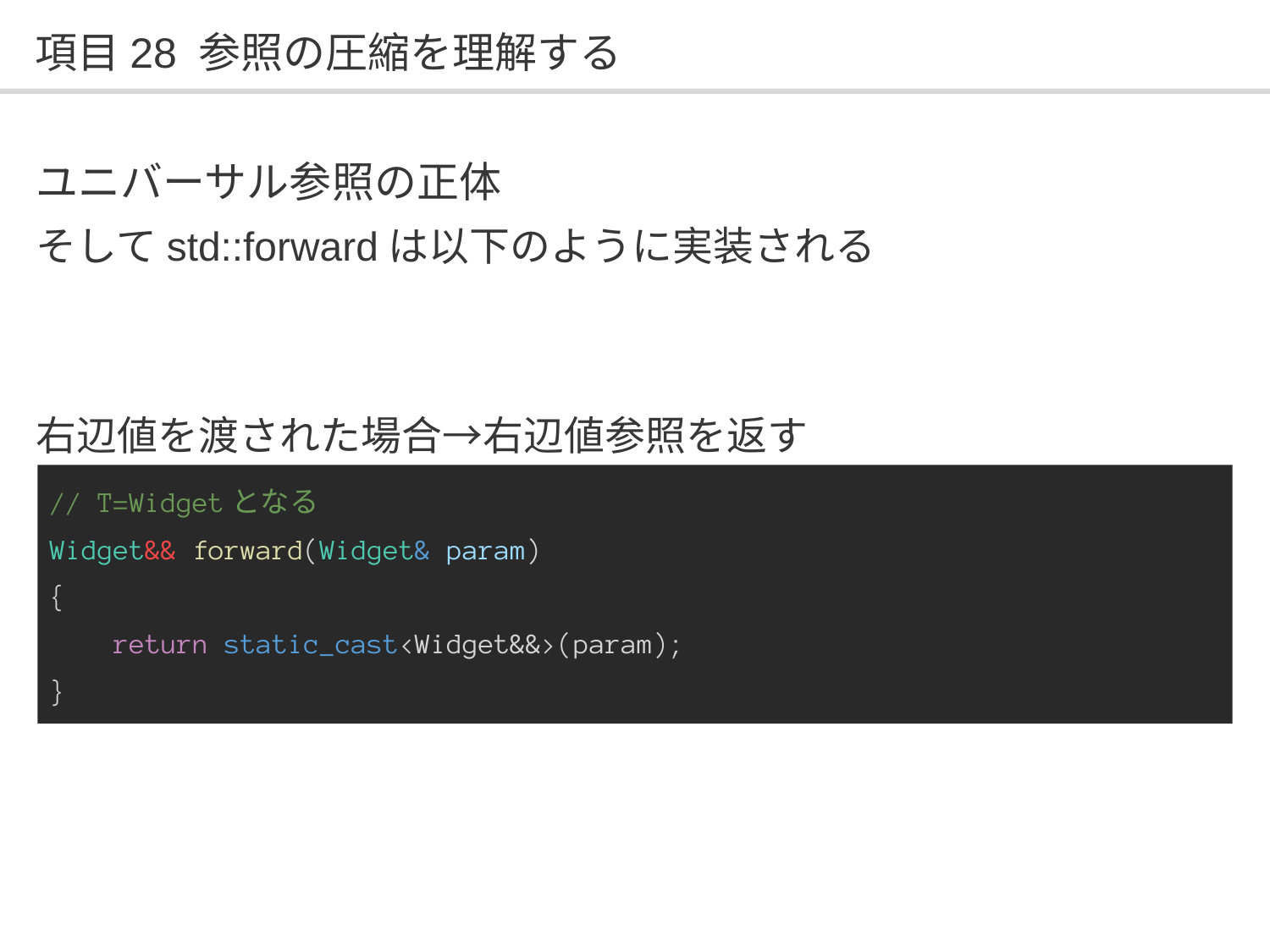

# 項目28 参照の圧縮を理解する
ユニバーサル参照の正体
そしてstd::forwardは以下のように実装される

右辺値を渡された場合→右辺値参照を返す

// T=Widgetとなる
Widget&& forward(Widget& param)
{
    return static_cast<Widget&&>(param);
}